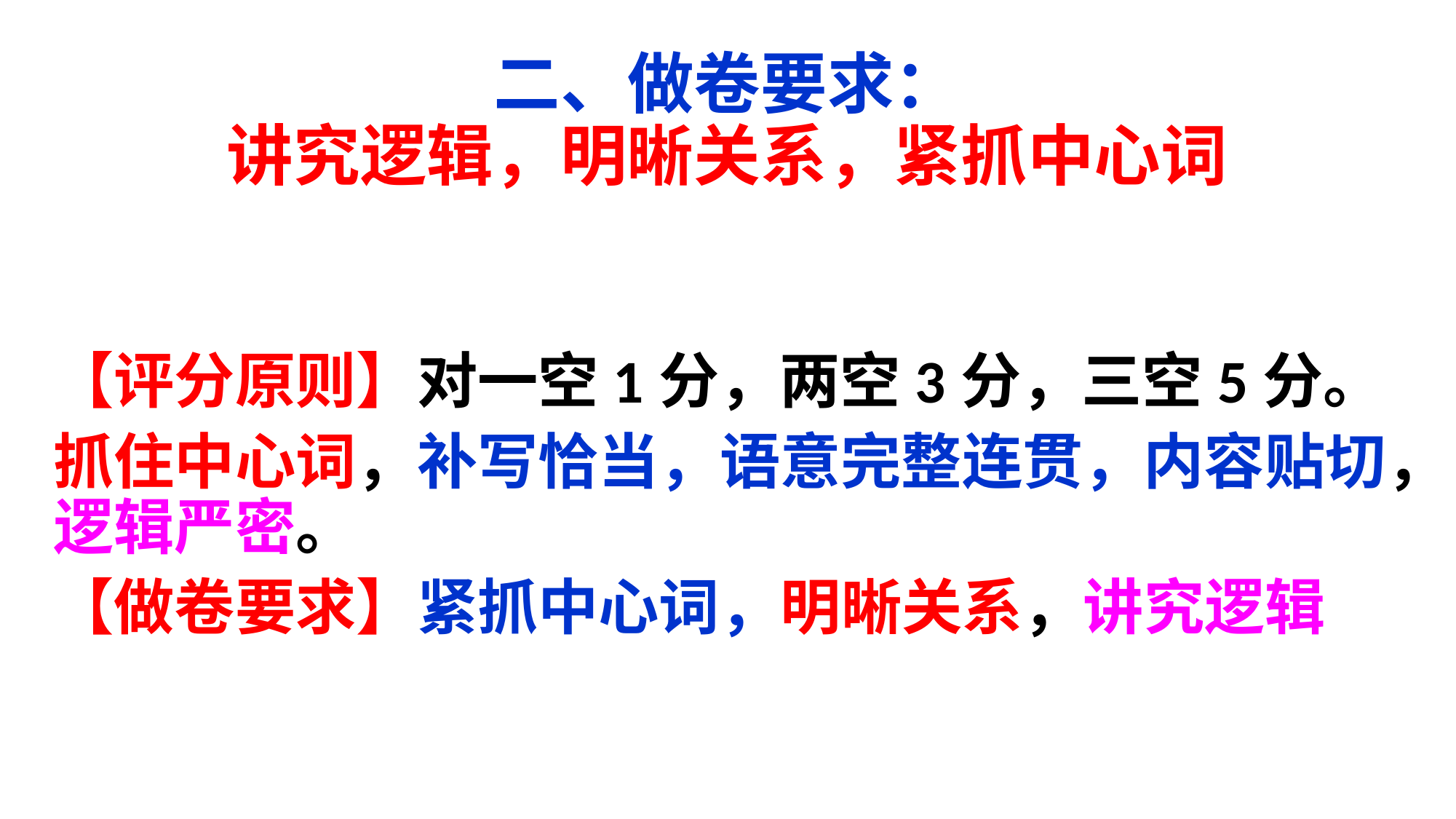

# 二、做卷要求： 讲究逻辑，明晰关系，紧抓中心词

【评分原则】对一空1分，两空3分，三空5分。
抓住中心词，补写恰当，语意完整连贯，内容贴切，逻辑严密。
【做卷要求】紧抓中心词，明晰关系，讲究逻辑